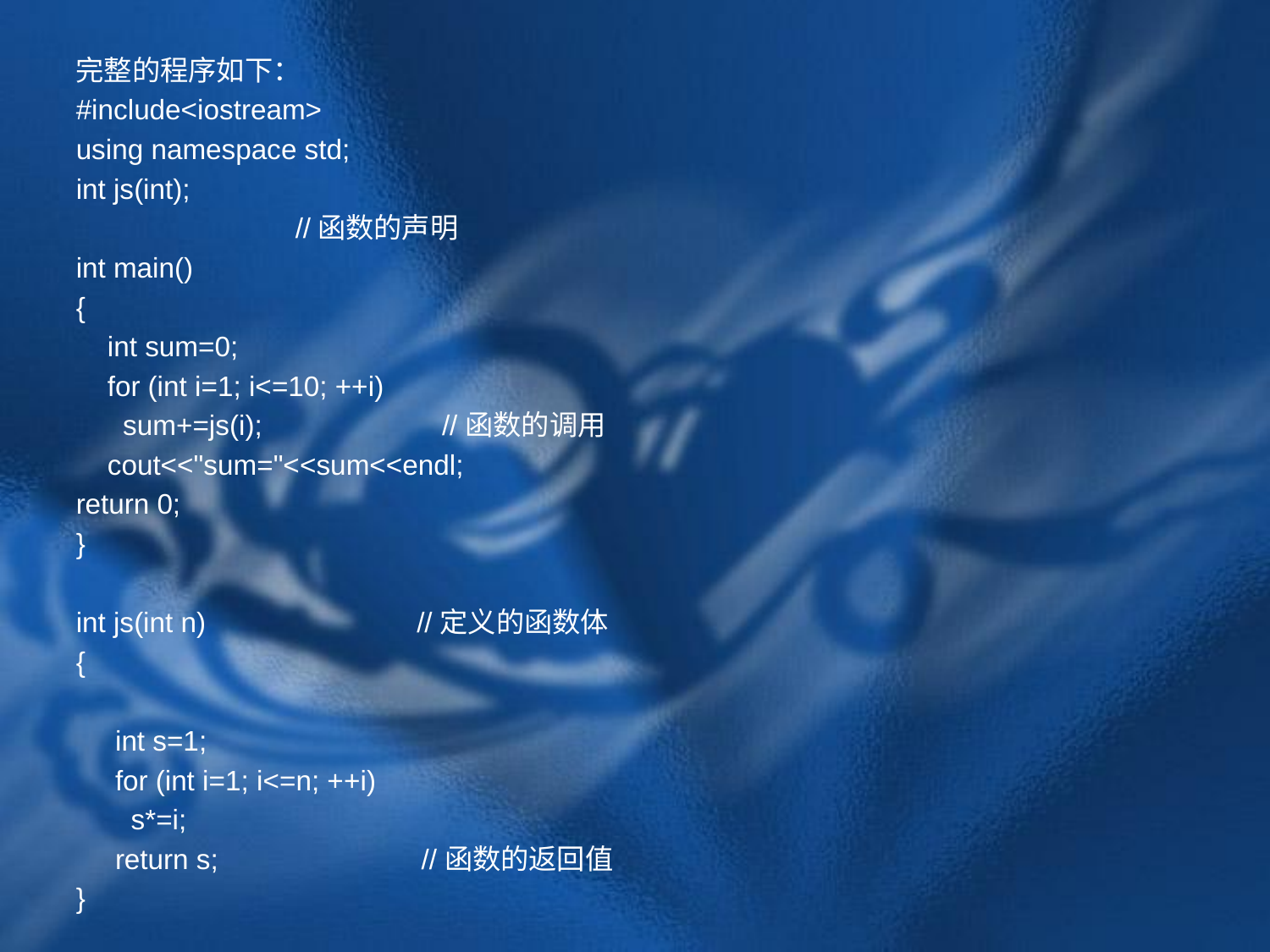

完整的程序如下：
#include<iostream>
using namespace std;
int js(int);
                            //函数的声明
int main()
{
    int sum=0;
    for (int i=1; i<=10; ++i)
      sum+=js(i);                       //函数的调用
    cout<<"sum="<<sum<<endl;
return 0;
}

int js(int n)                           //定义的函数体
{

     int s=1;
     for (int i=1; i<=n; ++i)
       s*=i;
     return s;                          //函数的返回值
}